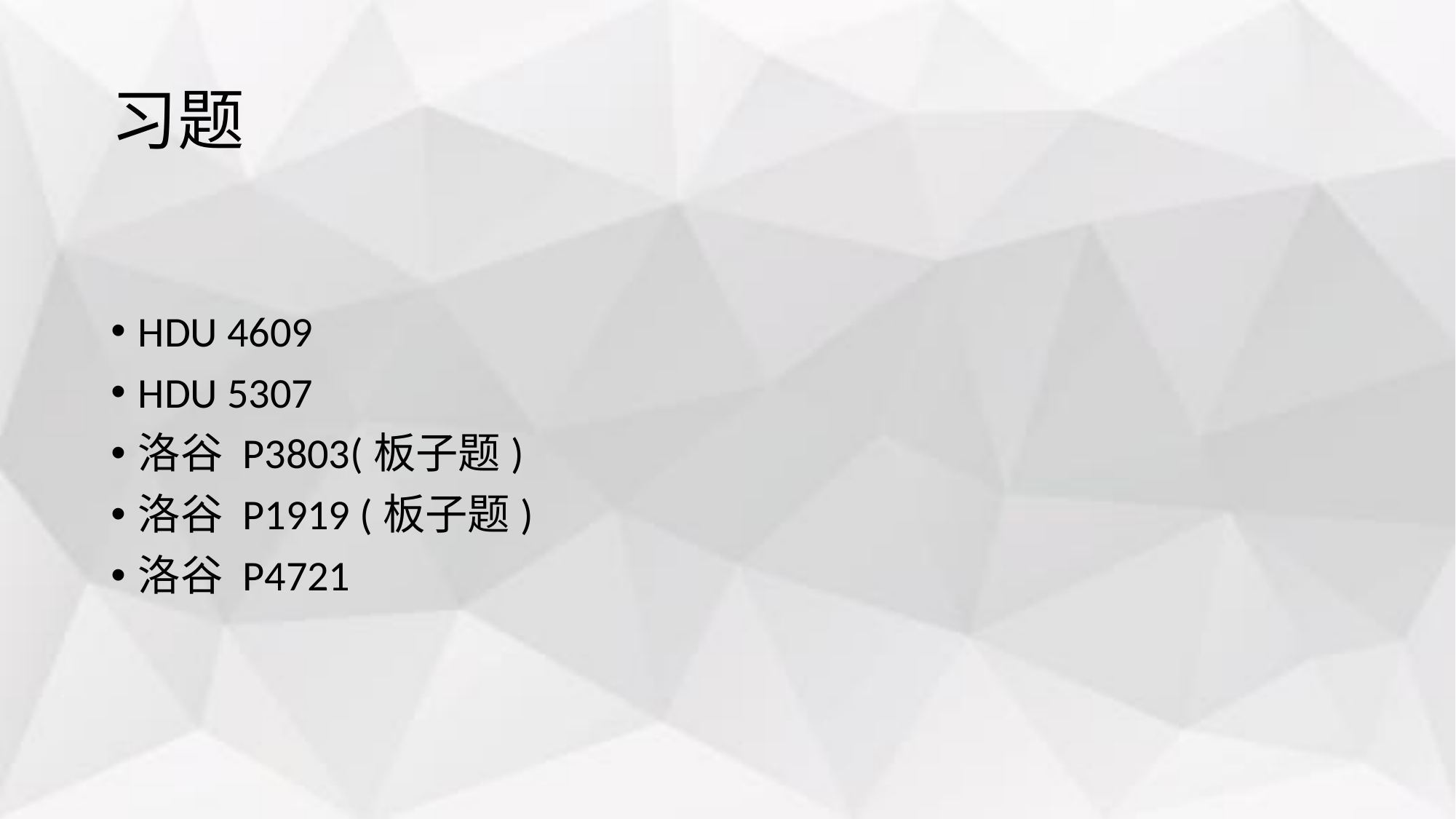

# 习题

HDU 4609
HDU 5307
洛谷 P3803(板子题)
洛谷 P1919 (板子题)
洛谷 P4721